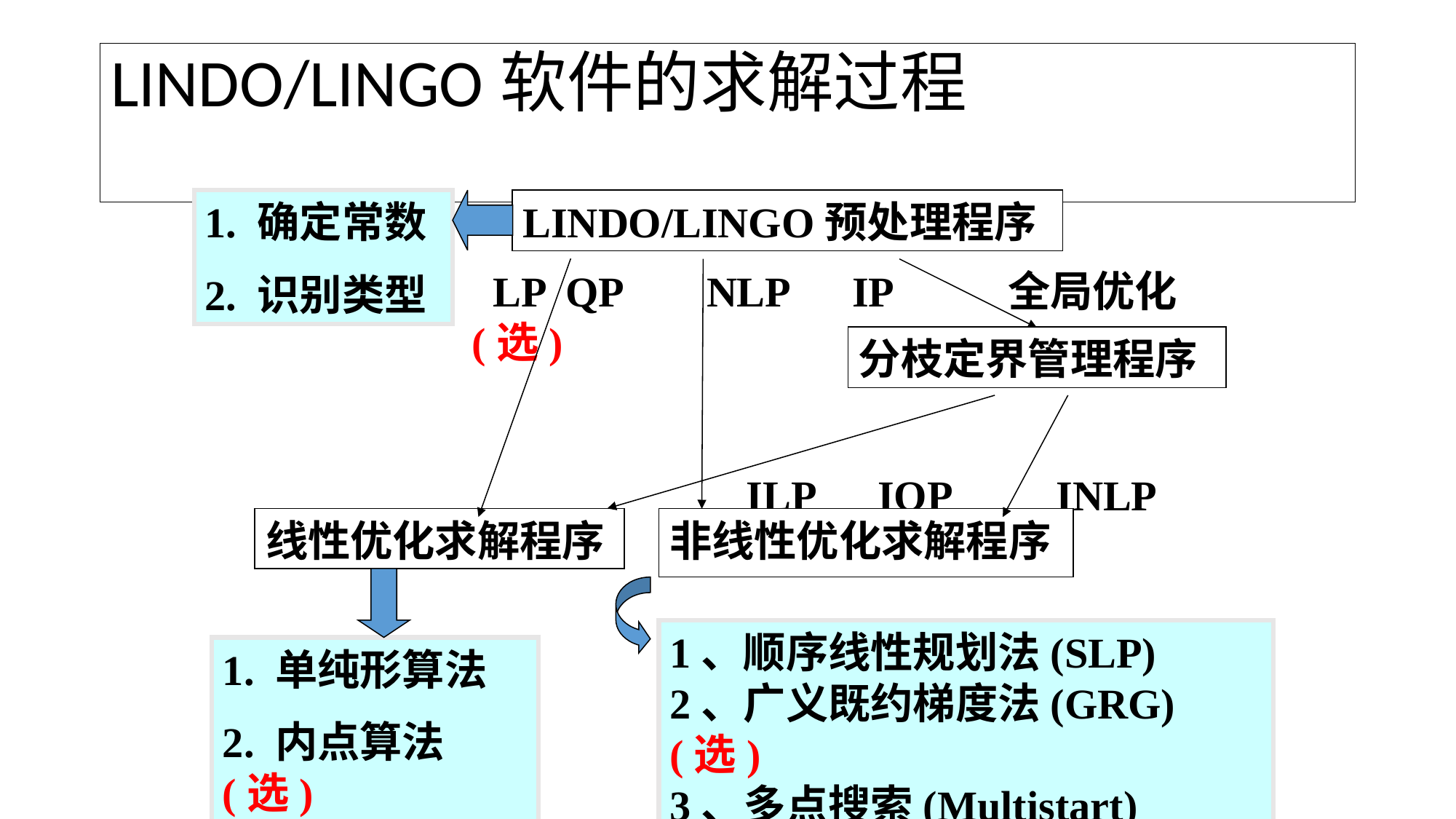

# LINDO/LINGO软件的求解过程
1. 确定常数
2. 识别类型

LINDO/LINGO预处理程序

  LP  QP        NLP      IP          全局优化(选)

                          ILP      IQP          INLP

分枝定界管理程序

线性优化求解程序

非线性优化求解程序

1、顺序线性规划法(SLP)
2、广义既约梯度法(GRG) (选)
3、多点搜索(Multistart)     (选)
1. 单纯形算法
2. 内点算法(选)